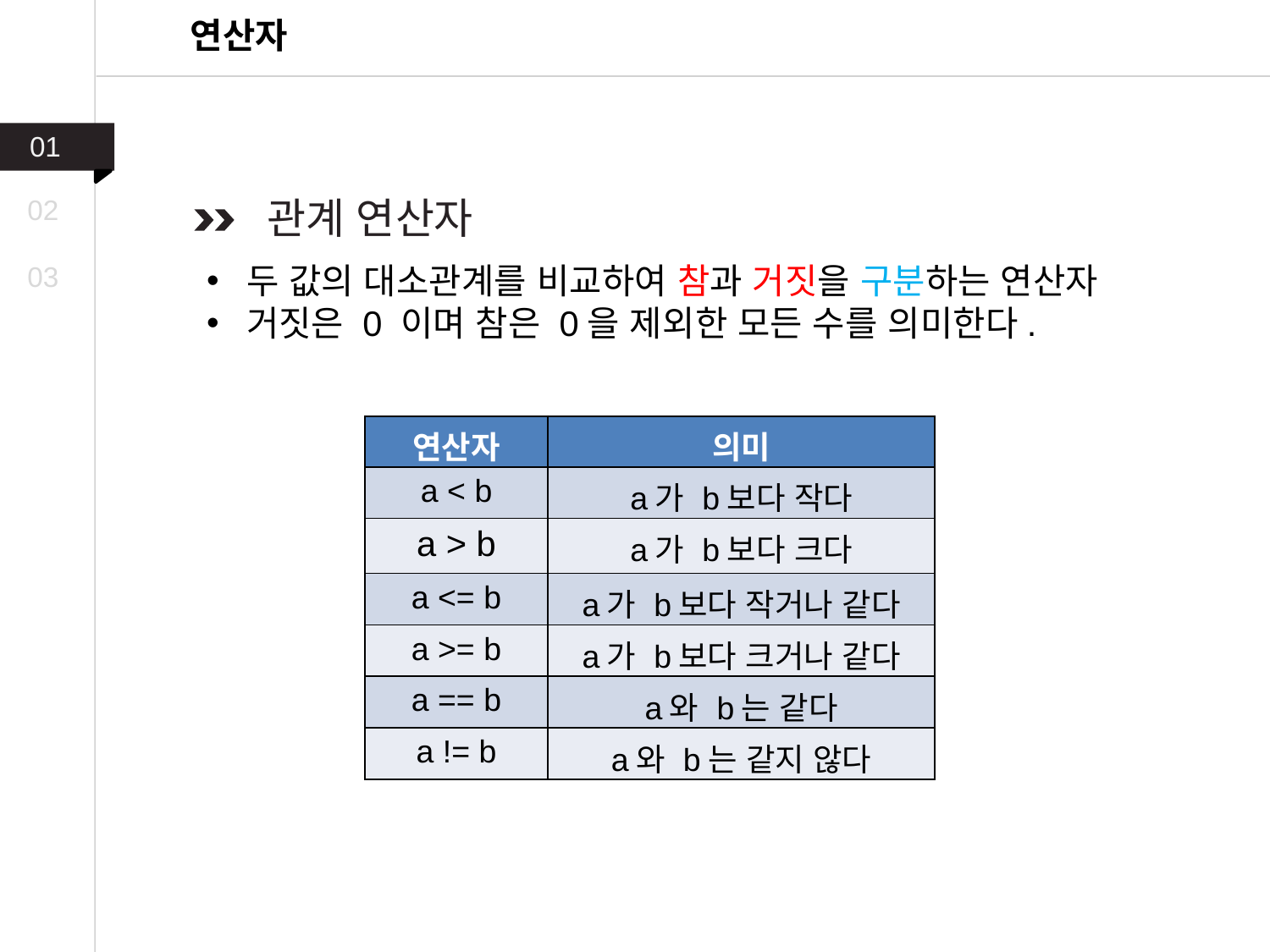

연산자
01

 관계 연산자
02

03
두 값의 대소관계를 비교하여 참과 거짓을 구분하는 연산자
거짓은 0 이며 참은 0을 제외한 모든 수를 의미한다.
| 연산자 | 의미 |
| --- | --- |
| a < b | a가 b보다 작다 |
| a > b | a가 b보다 크다 |
| a <= b | a가 b보다 작거나 같다 |
| a >= b | a가 b보다 크거나 같다 |
| a == b | a와 b는 같다 |
| a != b | a와 b는 같지 않다 |